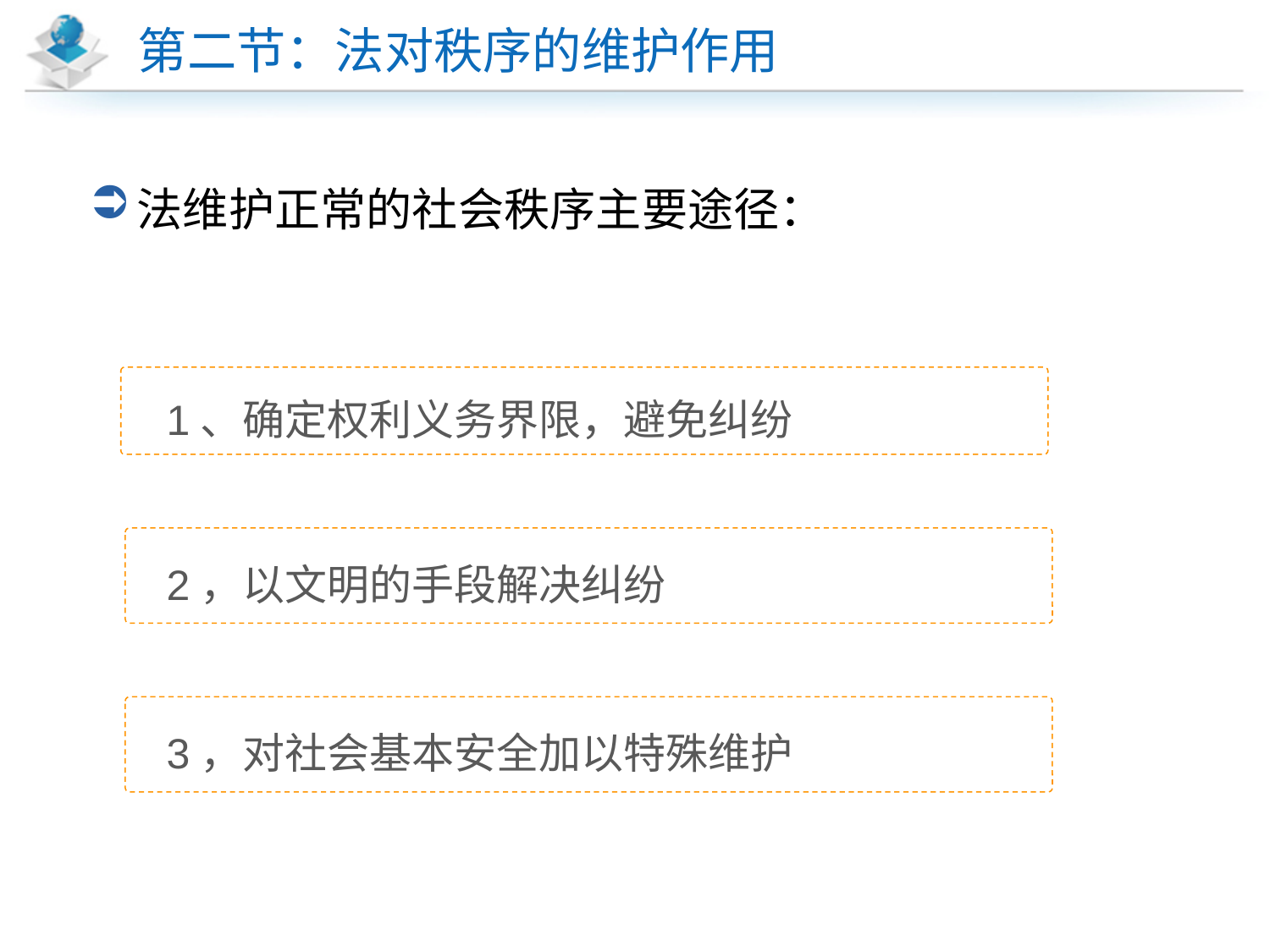

# 第二节：法对秩序的维护作用
法维护正常的社会秩序主要途径：

1、确定权利义务界限，避免纠纷

2，以文明的手段解决纠纷

3，对社会基本安全加以特殊维护